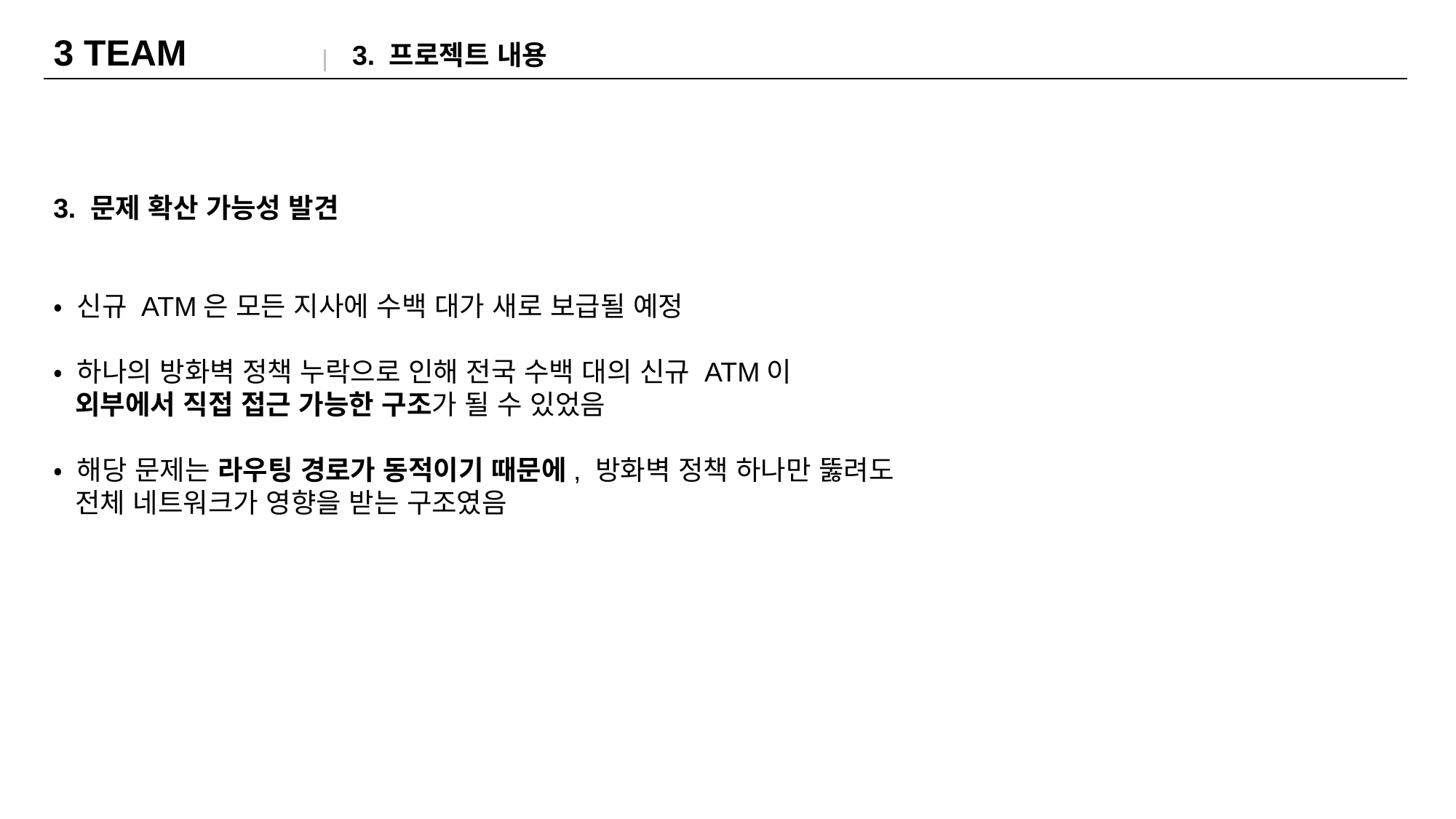

| 3 TEAM |
| --- |
3. 프로젝트 내용
3. 문제 확산 가능성 발견

• 신규 ATM은 모든 지사에 수백 대가 새로 보급될 예정

• 하나의 방화벽 정책 누락으로 인해 전국 수백 대의 신규 ATM이
  외부에서 직접 접근 가능한 구조가 될 수 있었음

• 해당 문제는 라우팅 경로가 동적이기 때문에, 방화벽 정책 하나만 뚫려도
  전체 네트워크가 영향을 받는 구조였음